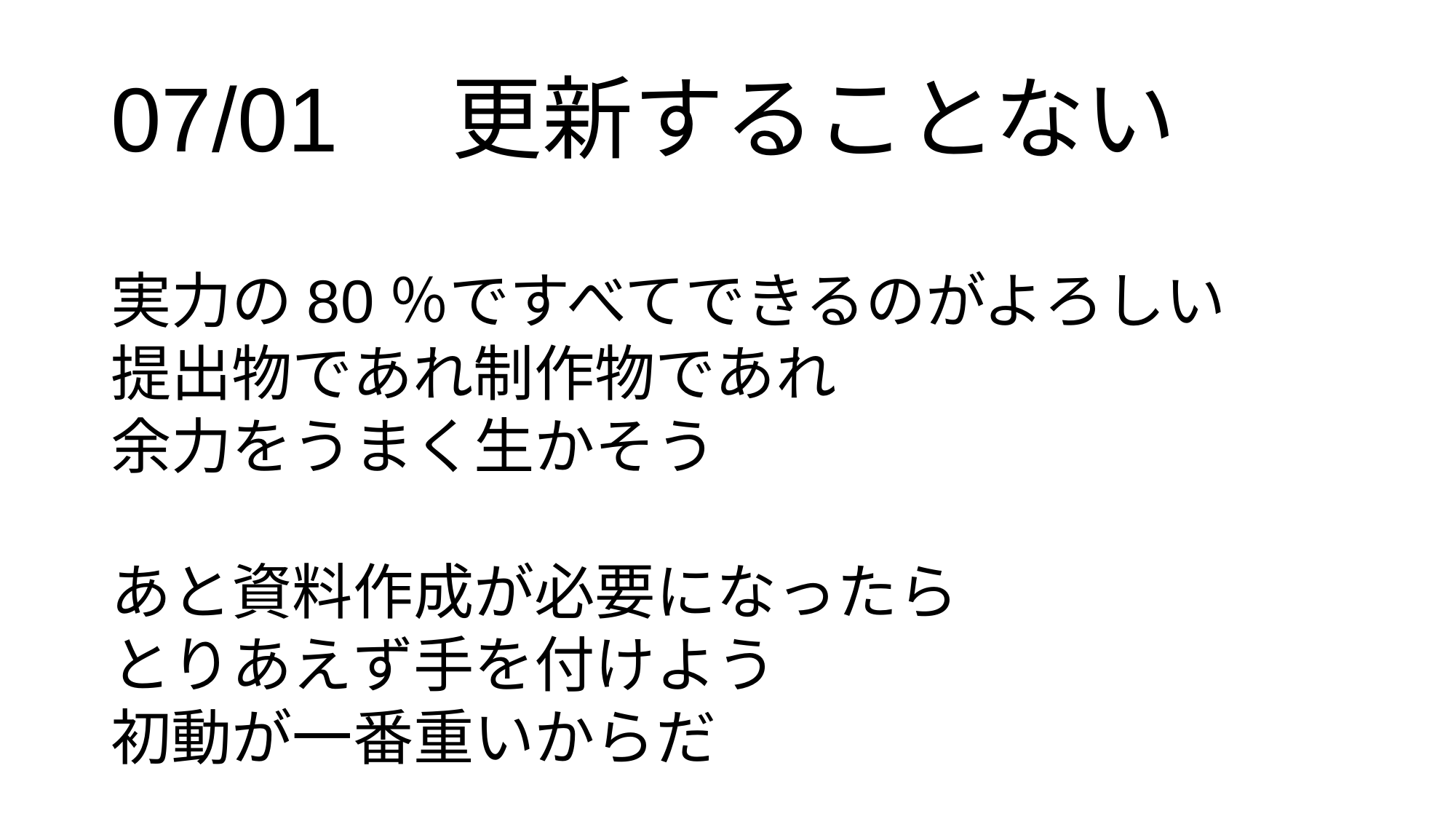

# 07/01　更新することない
実力の80％ですべてできるのがよろしい
提出物であれ制作物であれ
余力をうまく生かそう

あと資料作成が必要になったら
とりあえず手を付けよう
初動が一番重いからだ